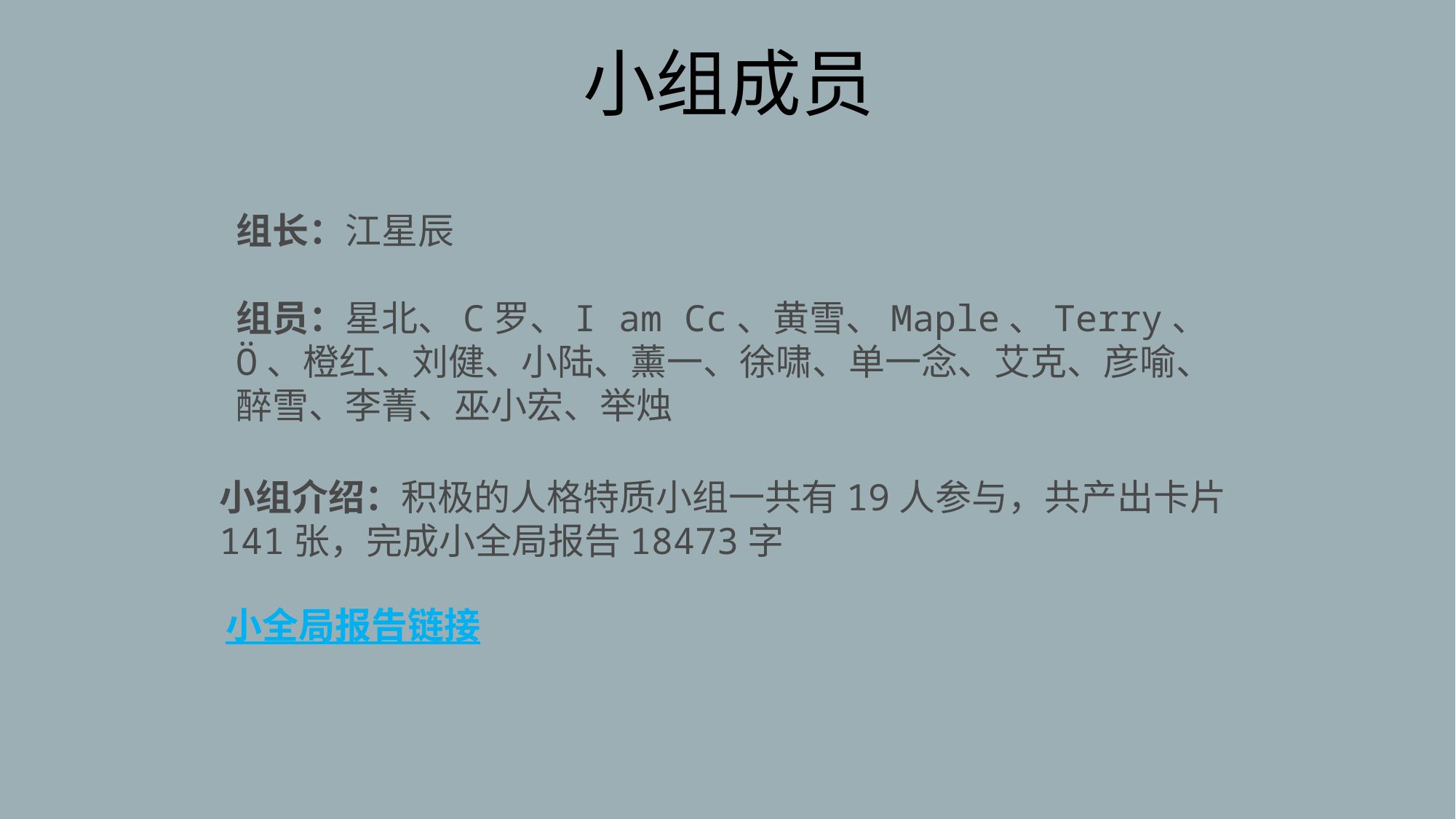

#
小组成员
组长：江星辰

组员：星北、C罗、I am Cc、黄雪、Maple、Terry、Ö、橙红、刘健、小陆、薰一、徐啸、单一念、艾克、彦喻、醉雪、李菁、巫小宏、举烛
小组介绍：积极的人格特质小组一共有19人参与，共产出卡片
141张，完成小全局报告18473字

小全局报告链接